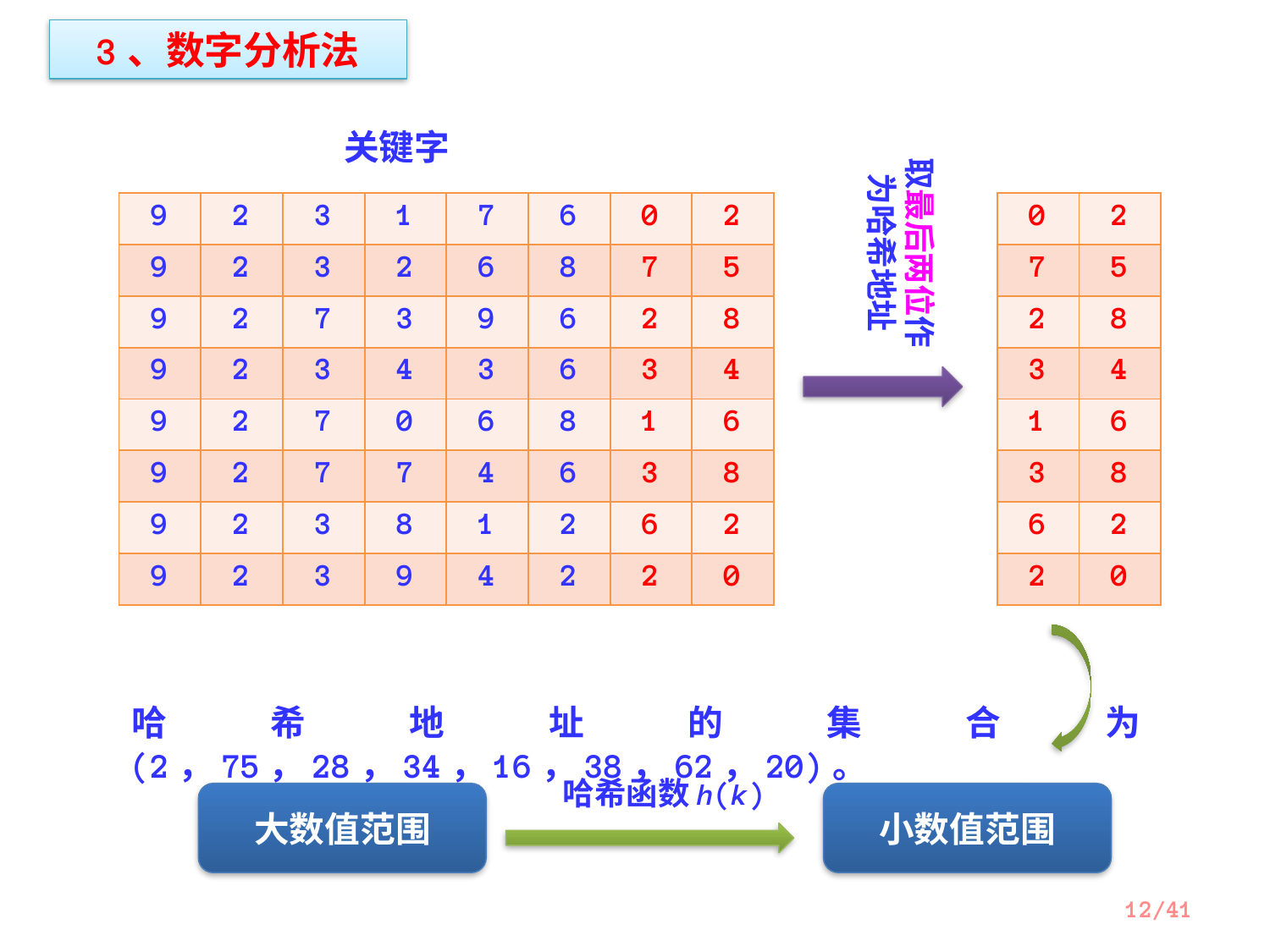

3、数字分析法
关键字
取最后两位作为哈希地址

| 9 | 2 | 3 | 1 | 7 | 6 | 0 | 2 |
| --- | --- | --- | --- | --- | --- | --- | --- |
| 9 | 2 | 3 | 2 | 6 | 8 | 7 | 5 |
| 9 | 2 | 7 | 3 | 9 | 6 | 2 | 8 |
| 9 | 2 | 3 | 4 | 3 | 6 | 3 | 4 |
| 9 | 2 | 7 | 0 | 6 | 8 | 1 | 6 |
| 9 | 2 | 7 | 7 | 4 | 6 | 3 | 8 |
| 9 | 2 | 3 | 8 | 1 | 2 | 6 | 2 |
| 9 | 2 | 3 | 9 | 4 | 2 | 2 | 0 |
| 0 | 2 |
| --- | --- |
| 7 | 5 |
| 2 | 8 |
| 3 | 4 |
| 1 | 6 |
| 3 | 8 |
| 6 | 2 |
| 2 | 0 |

哈希地址的集合为(2，75，28，34，16，38，62，20)。
哈希函数h(k)
大数值范围
小数值范围

12/41